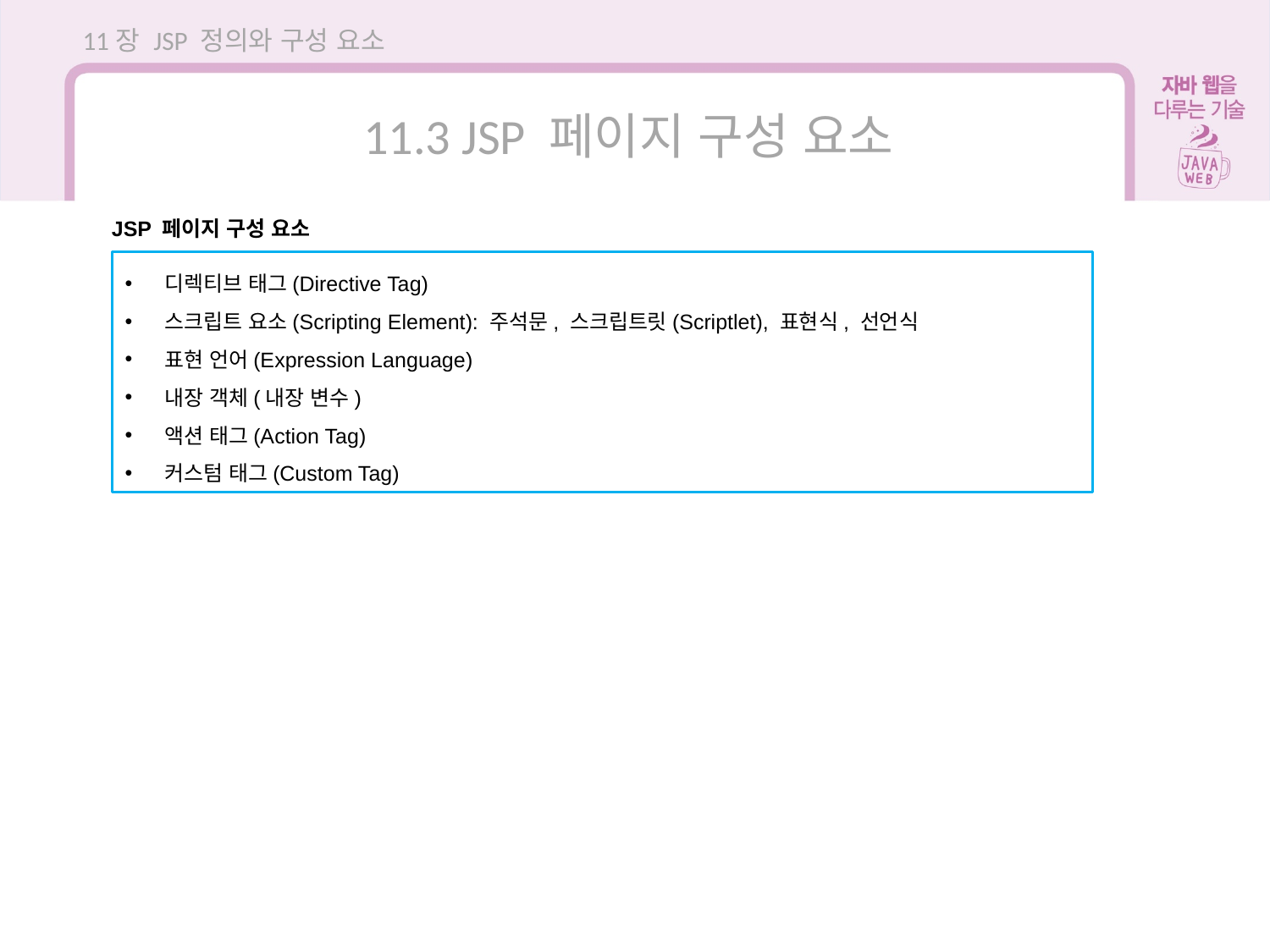

11장 JSP 정의와 구성 요소
11.3 JSP 페이지 구성 요소
JSP 페이지 구성 요소
디렉티브 태그(Directive Tag)
스크립트 요소(Scripting Element): 주석문, 스크립트릿(Scriptlet), 표현식, 선언식
표현 언어(Expression Language)
내장 객체(내장 변수)
액션 태그(Action Tag)
커스텀 태그(Custom Tag)